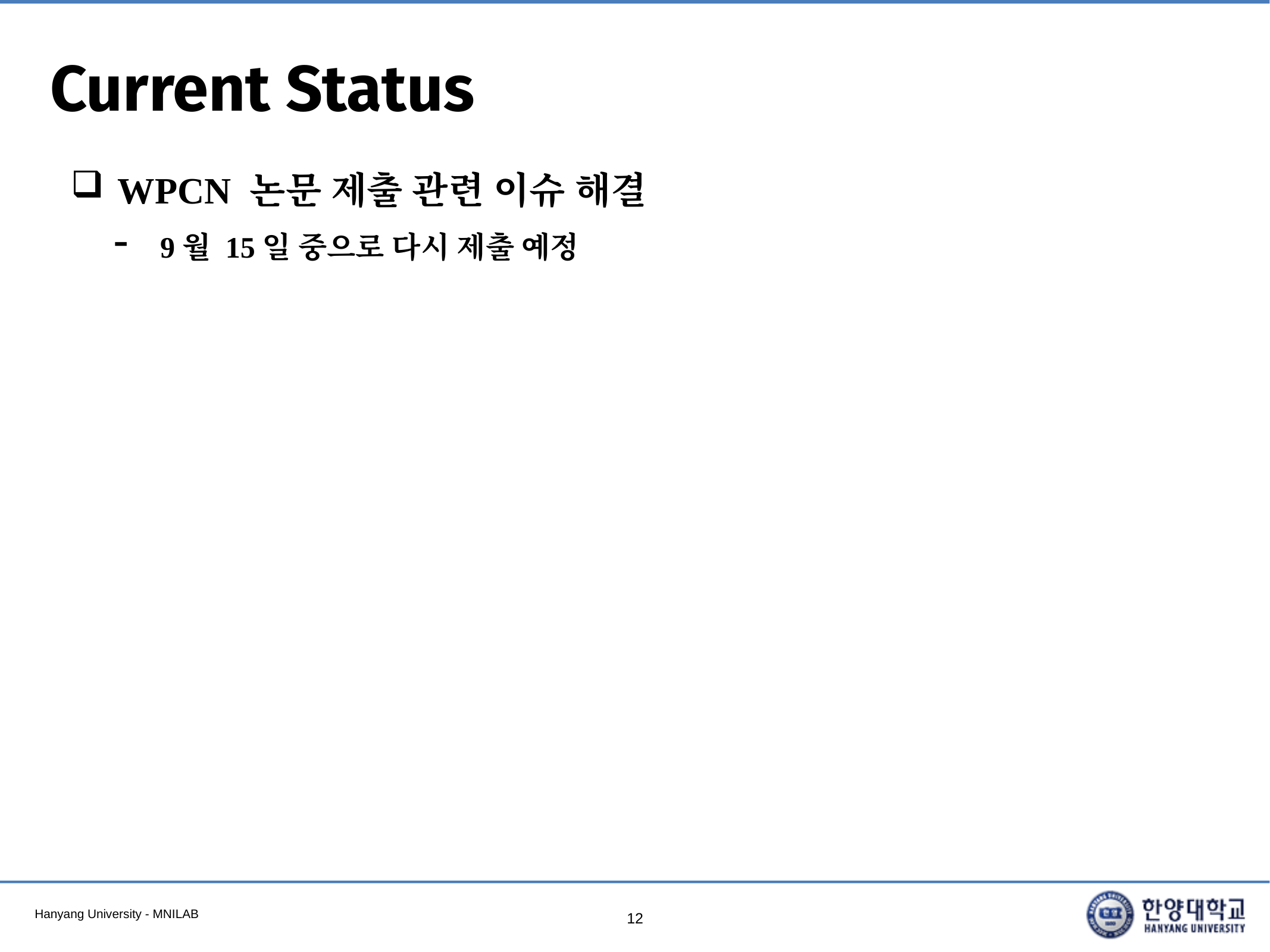

# Current Status
WPCN 논문 제출 관련 이슈 해결
9월 15일 중으로 다시 제출 예정
12